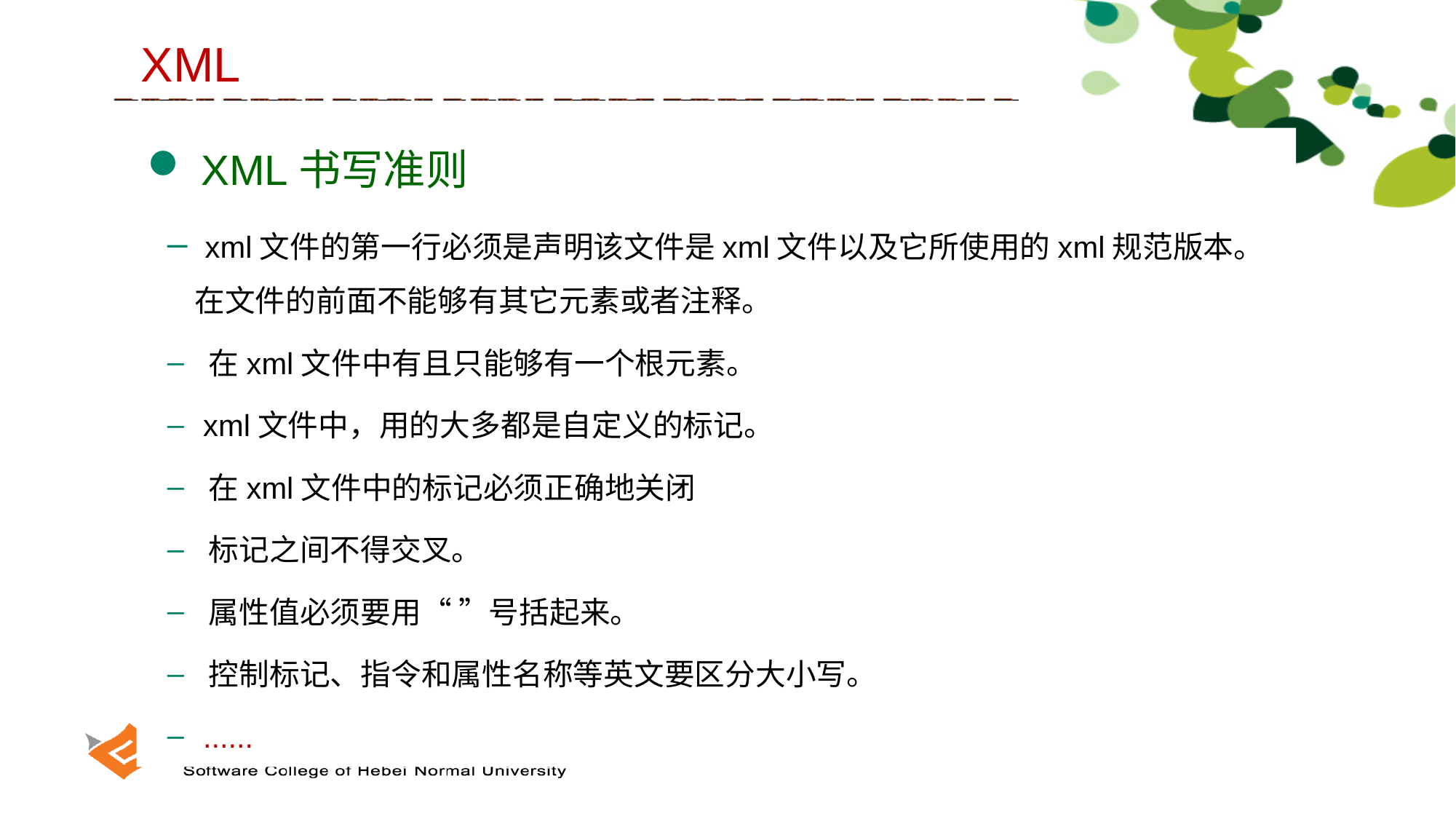

XML
 XML书写准则
 xml文件的第一行必须是声明该文件是xml文件以及它所使用的xml规范版本。在文件的前面不能够有其它元素或者注释。
 在xml文件中有且只能够有一个根元素。
 xml文件中，用的大多都是自定义的标记。
 在xml文件中的标记必须正确地关闭
 标记之间不得交叉。
 属性值必须要用“ ”号括起来。
 控制标记、指令和属性名称等英文要区分大小写。
 ......